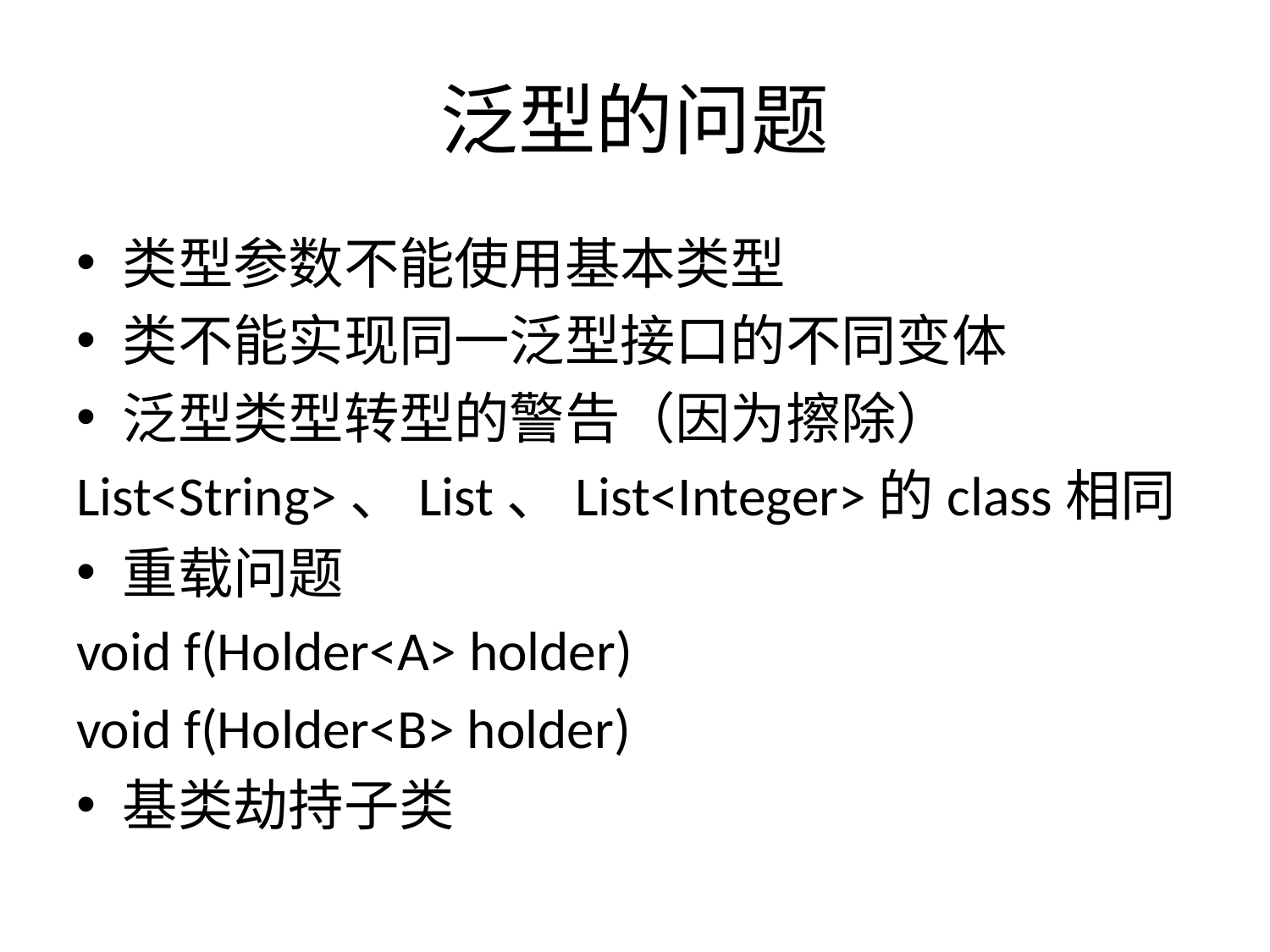

# 泛型的问题
类型参数不能使用基本类型
类不能实现同一泛型接口的不同变体
泛型类型转型的警告（因为擦除）
List<String>、List、List<Integer>的class相同
重载问题
void f(Holder<A> holder)
void f(Holder<B> holder)
基类劫持子类